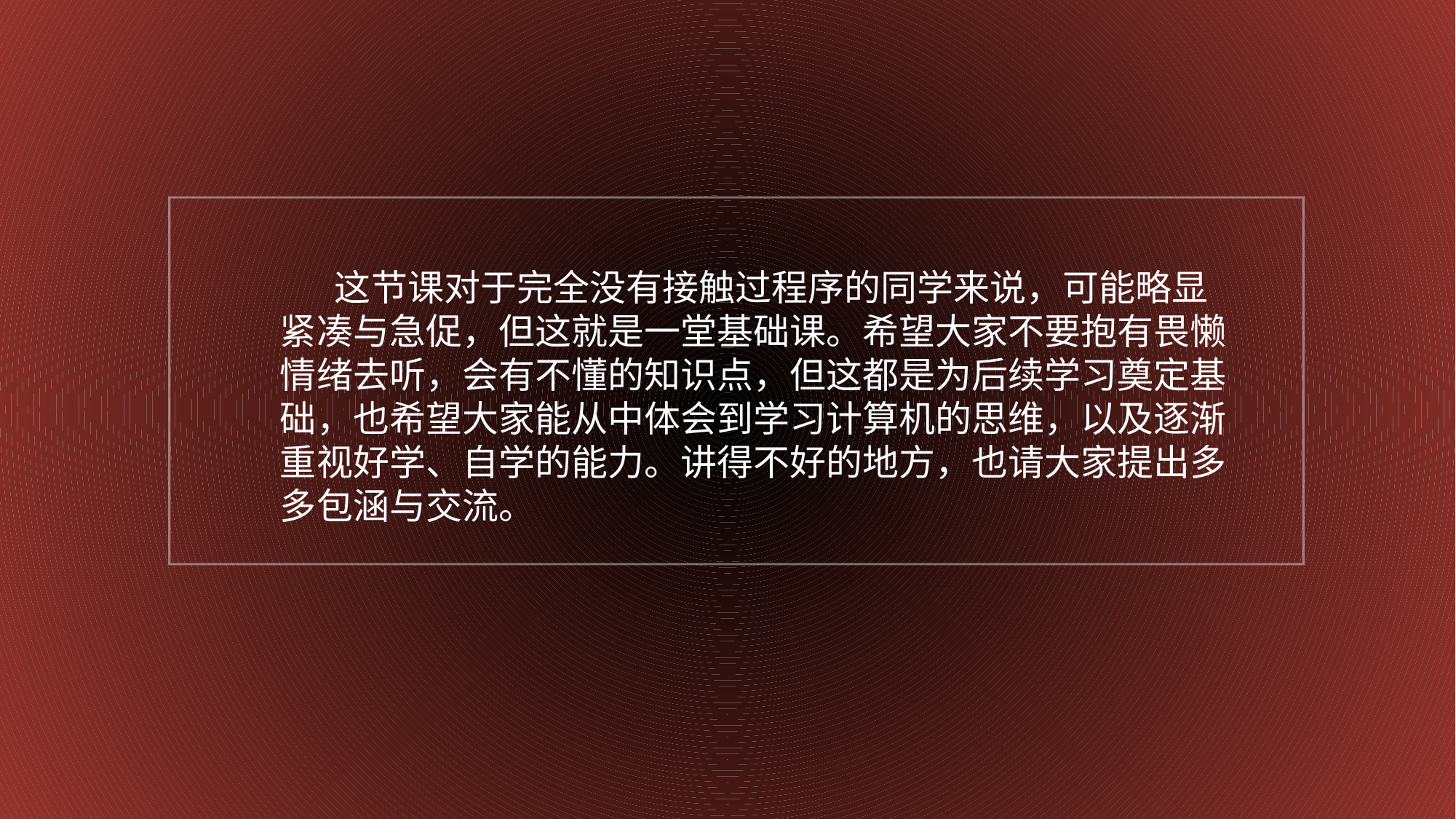

这节课对于完全没有接触过程序的同学来说，可能略显紧凑与急促，但这就是一堂基础课。希望大家不要抱有畏懒情绪去听，会有不懂的知识点，但这都是为后续学习奠定基础，也希望大家能从中体会到学习计算机的思维，以及逐渐重视好学、自学的能力。讲得不好的地方，也请大家提出多多包涵与交流。